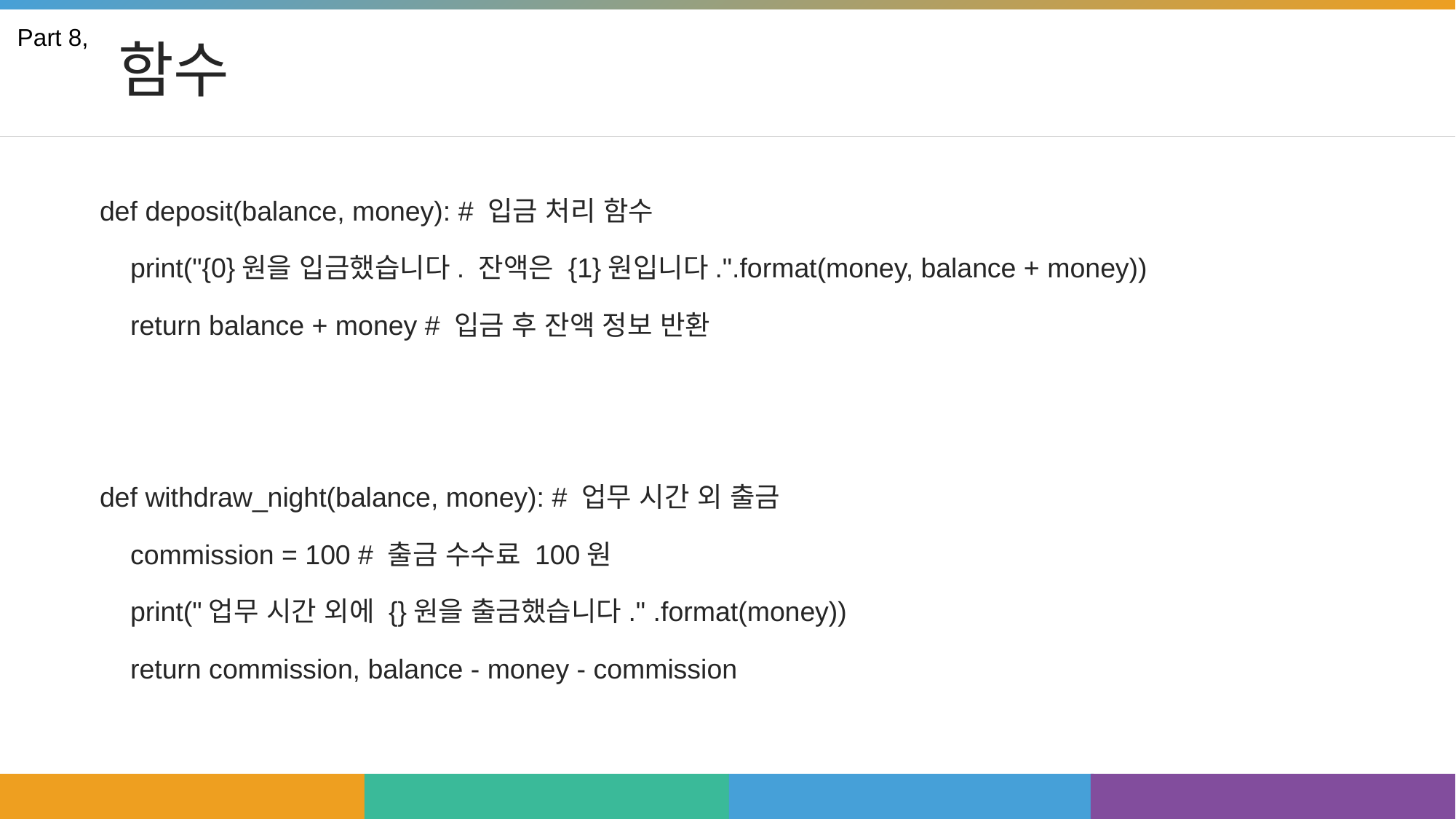

# 함수
Part 8,
def deposit(balance, money): # 입금 처리 함수
    print("{0}원을 입금했습니다. 잔액은 {1}원입니다.".format(money, balance + money))
    return balance + money # 입금 후 잔액 정보 반환

def withdraw_night(balance, money): # 업무 시간 외 출금
    commission = 100 # 출금 수수료 100원
    print("업무 시간 외에 {}원을 출금했습니다." .format(money))
    return commission, balance - money - commission